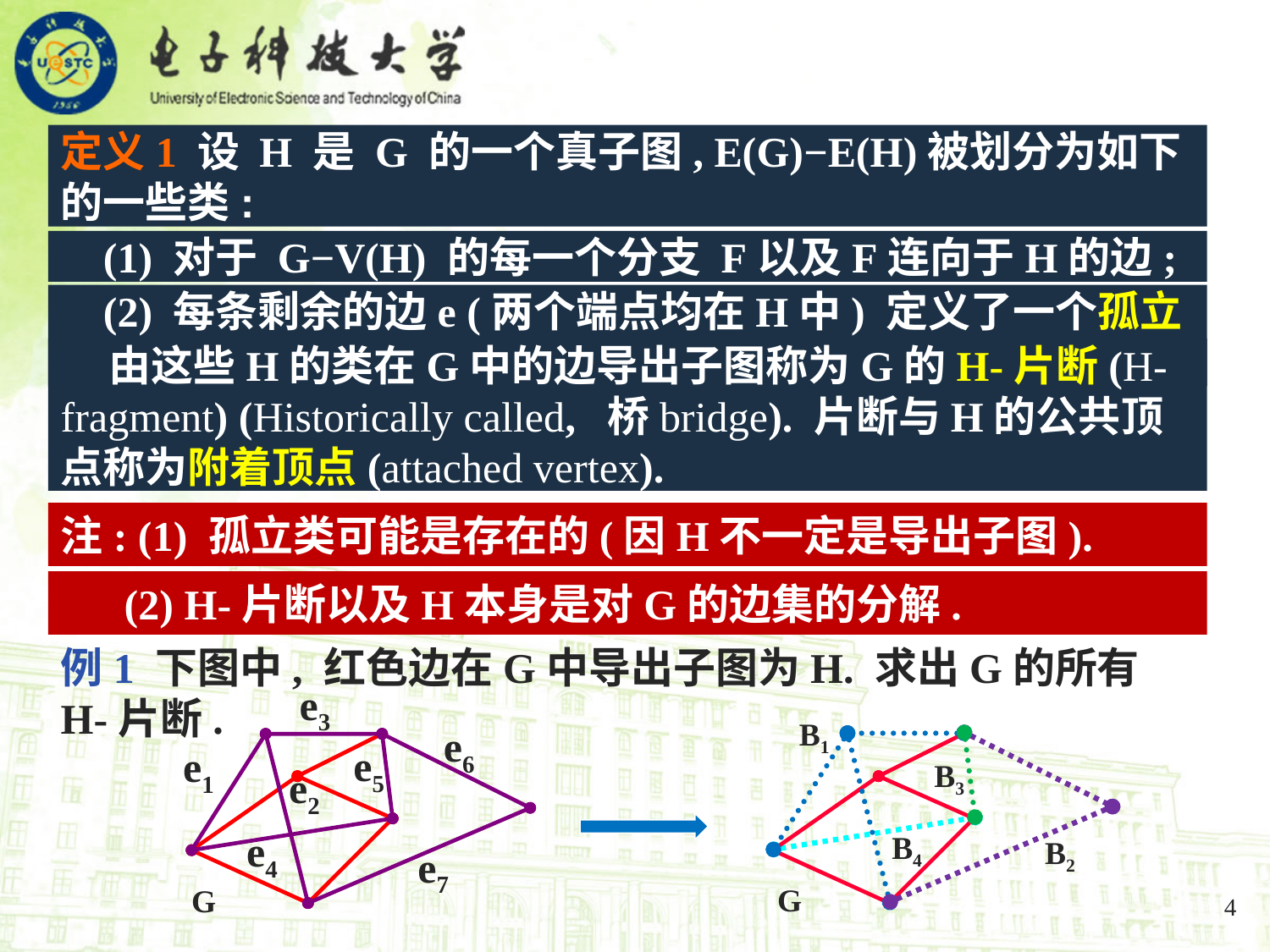

定义1 设 H 是 G 的一个真子图, E(G)−E(H)被划分为如下的一些类:
    (1) 对于 G−V(H) 的每一个分支 F以及F连向于H的边;
    (2) 每条剩余的边e (两个端点均在H中) 定义了一个孤立类.
    由这些H的类在G中的边导出子图称为G的H-片断(H-fragment) (Historically called,  桥bridge). 片断与H的公共顶点称为附着顶点(attached vertex).
注: (1) 孤立类可能是存在的(因H不一定是导出子图).
      (2) H-片断以及H本身是对G的边集的分解.
例1 下图中, 红色边在G中导出子图为H. 求出G的所有H-片断.
e3
e6
e5
e1

G
e2
e4
e7
B1

B3

G
B4
B2
4